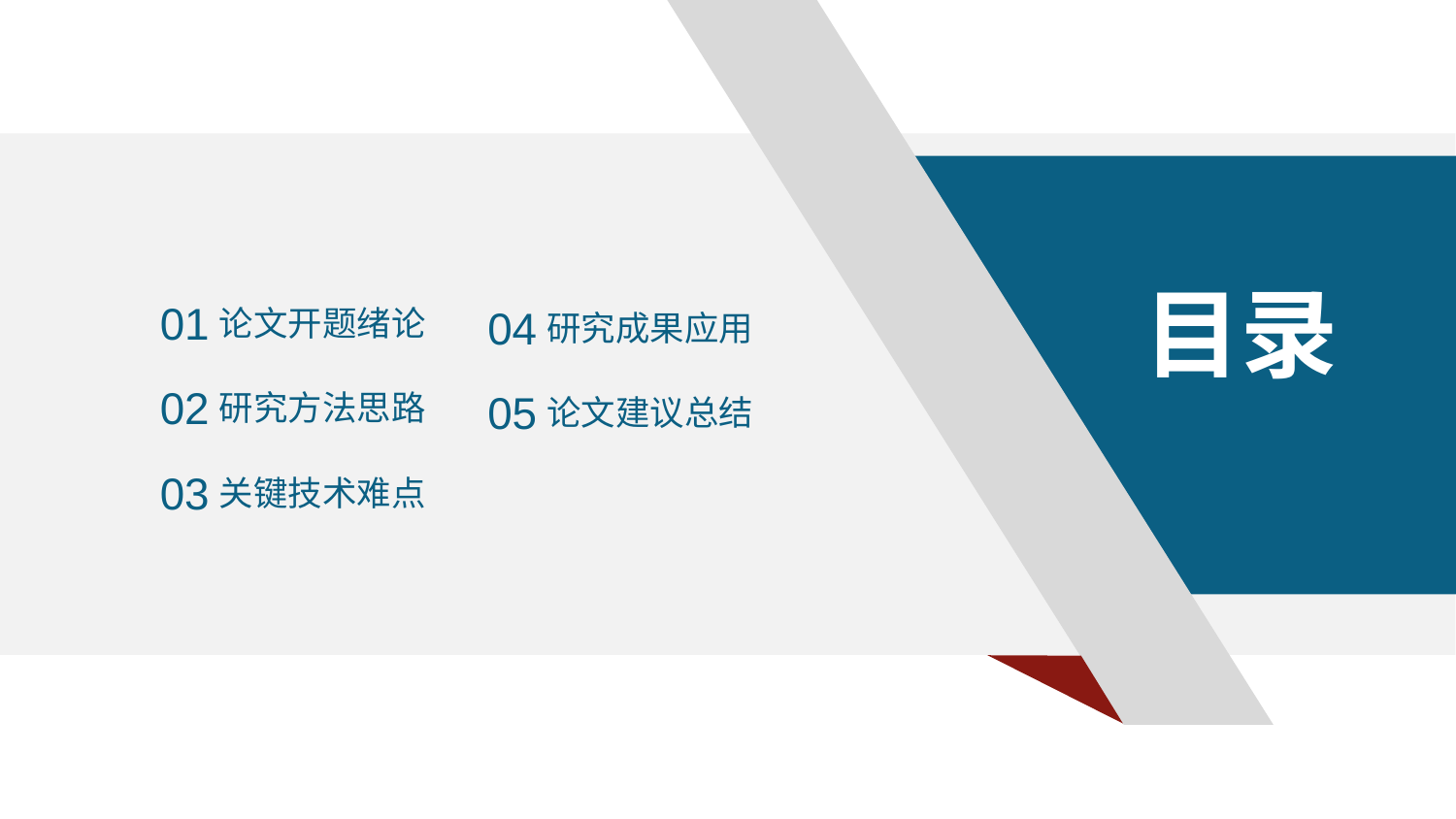

目录
01
论文开题绪论
04
研究成果应用
02
研究方法思路
05
论文建议总结
03
关键技术难点